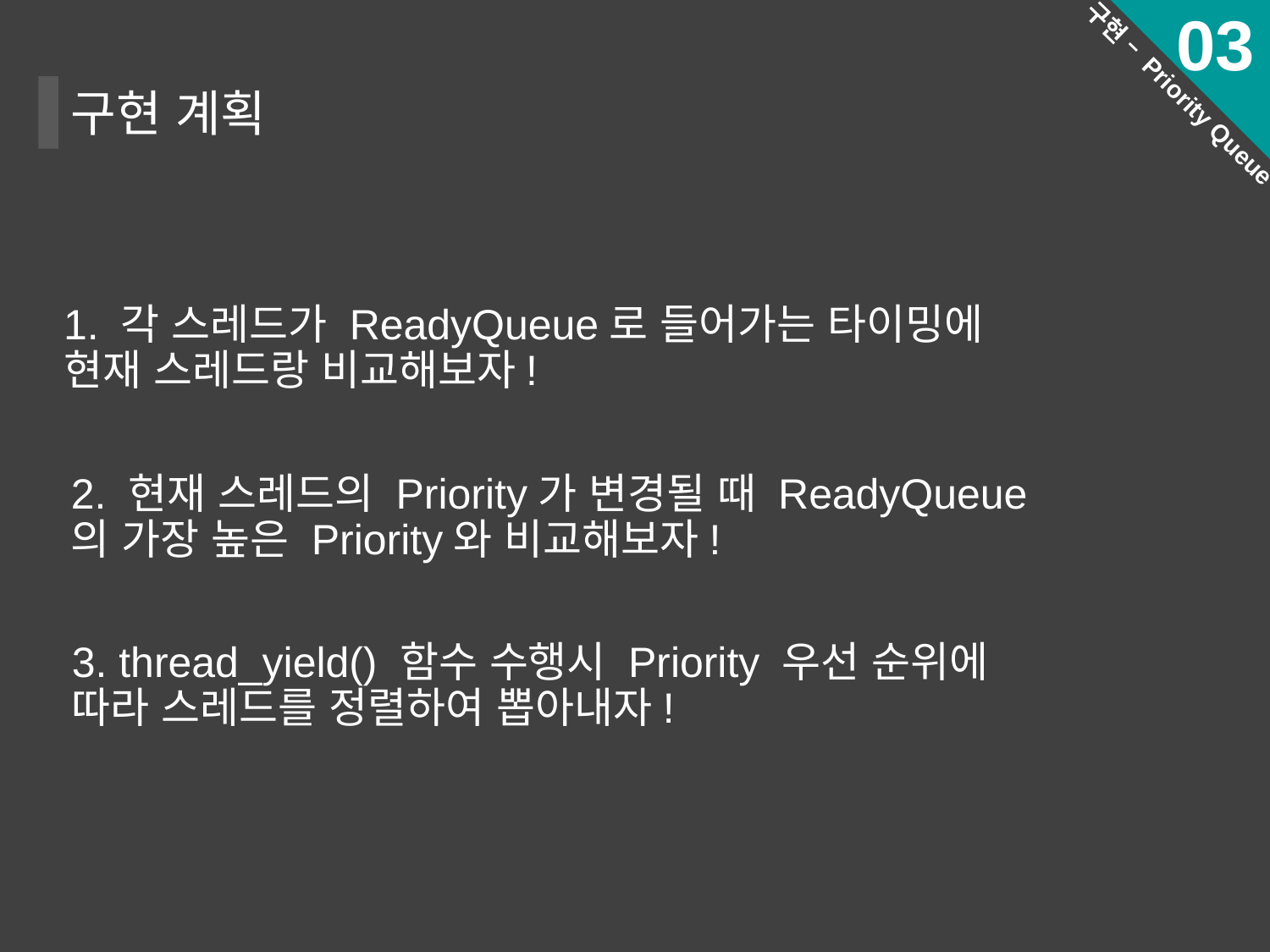

03

구현 계획
구현 – Priority Queue
1. 각 스레드가 ReadyQueue로 들어가는 타이밍에 현재 스레드랑 비교해보자!
2. 현재 스레드의 Priority가 변경될 때 ReadyQueue의 가장 높은 Priority와 비교해보자!
3. thread_yield() 함수 수행시 Priority 우선 순위에 따라 스레드를 정렬하여 뽑아내자!